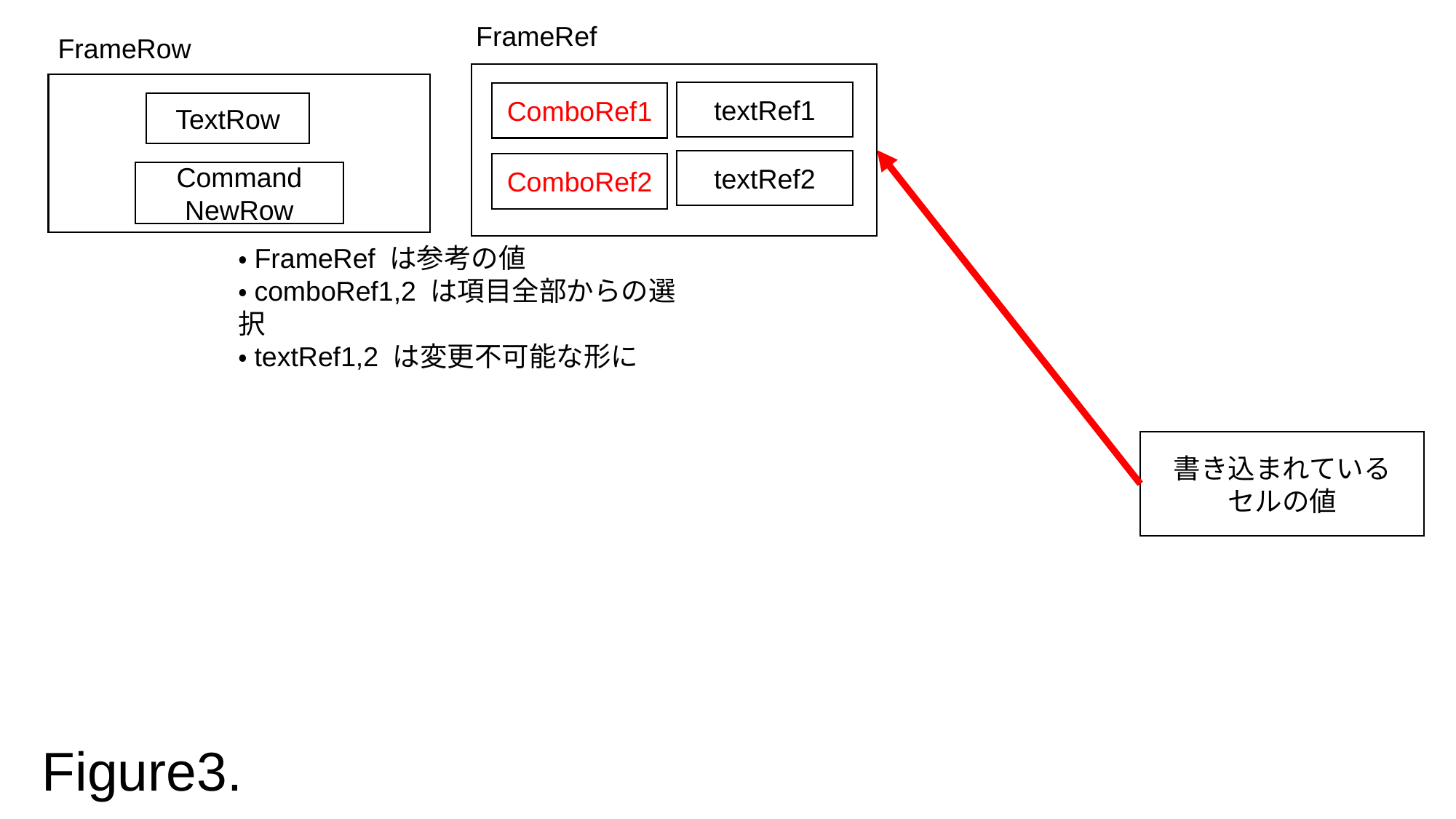

FrameRef

FrameRow

textRef1
ComboRef1
textRef2
ComboRef2

TextRow
Command
NewRow
・FrameRef は参考の値
・comboRef1,2 は項目全部からの選択
・textRef1,2 は変更不可能な形に
書き込まれている
セルの値
Figure3.